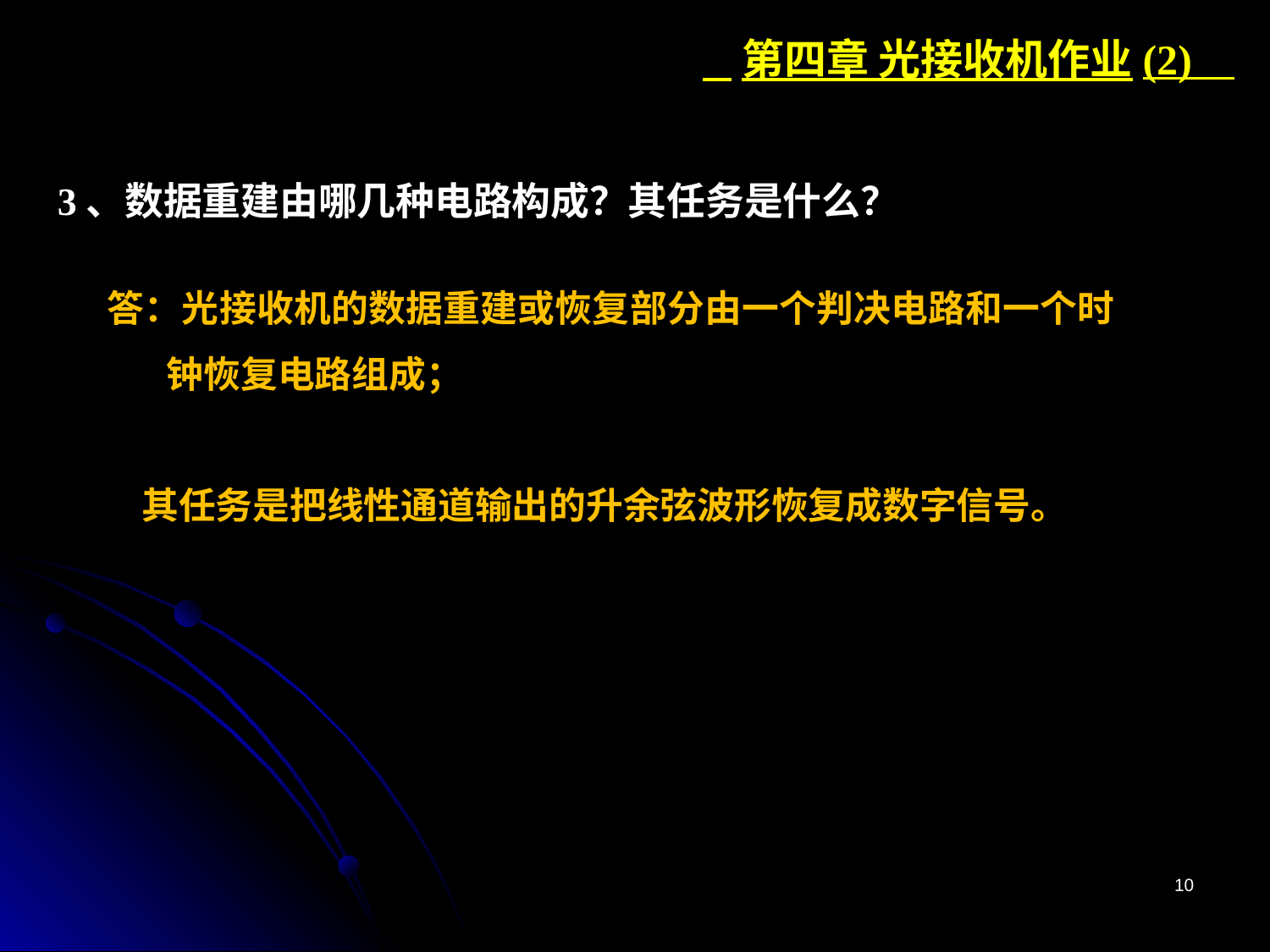

第四章 光接收机作业(2)
3、数据重建由哪几种电路构成？其任务是什么？
答：光接收机的数据重建或恢复部分由一个判决电路和一个时     钟恢复电路组成；
   其任务是把线性通道输出的升余弦波形恢复成数字信号。
10